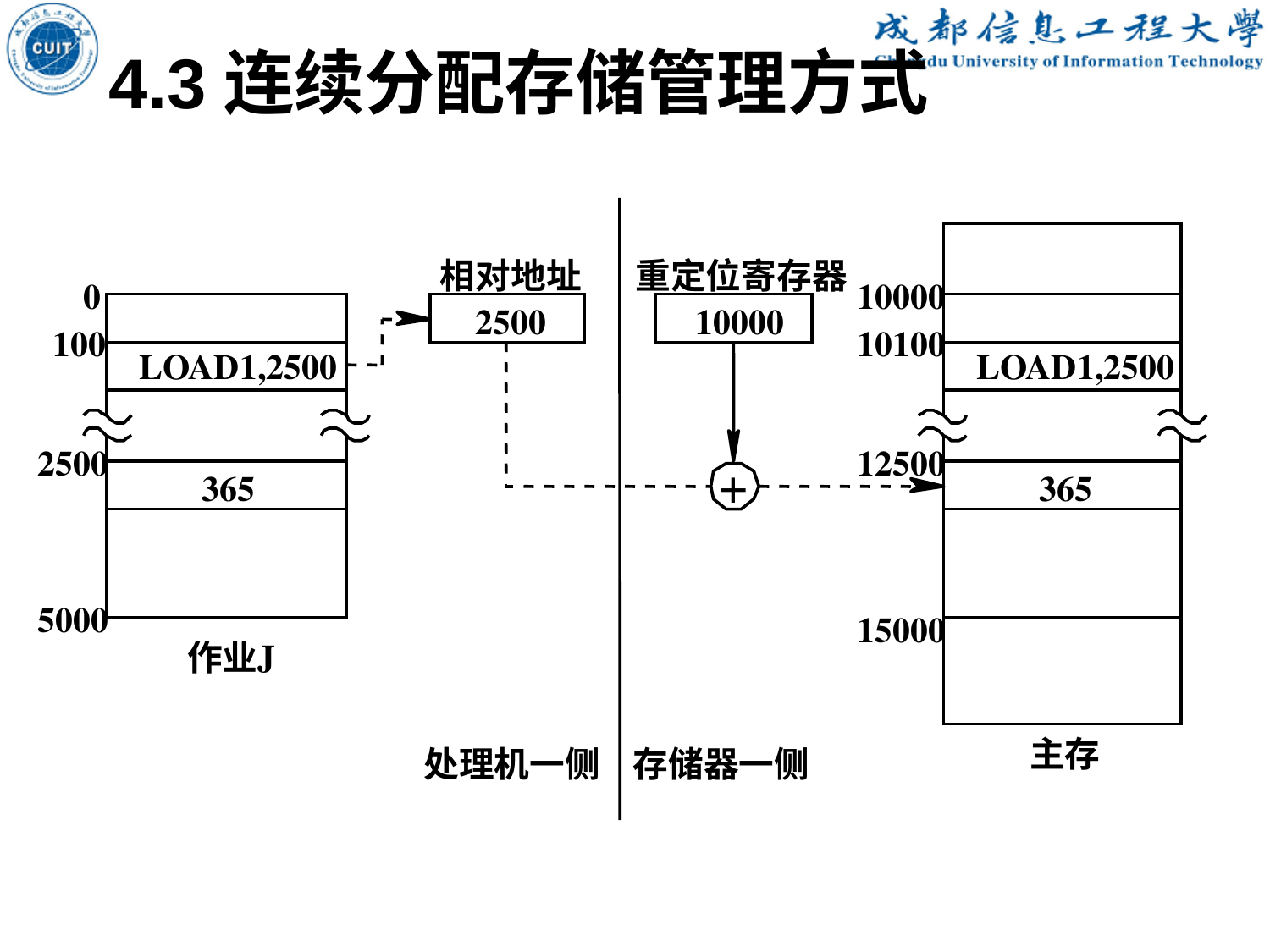

4.3连续分配存储管理方式

相对地址
重定位寄存器
0
10000

2500
10000

100
10100

LOAD1,2500
LOAD1,2500

2500
12500

365
365
＋

5000
15000

J
作业
主存
处理机一侧
存储器一侧